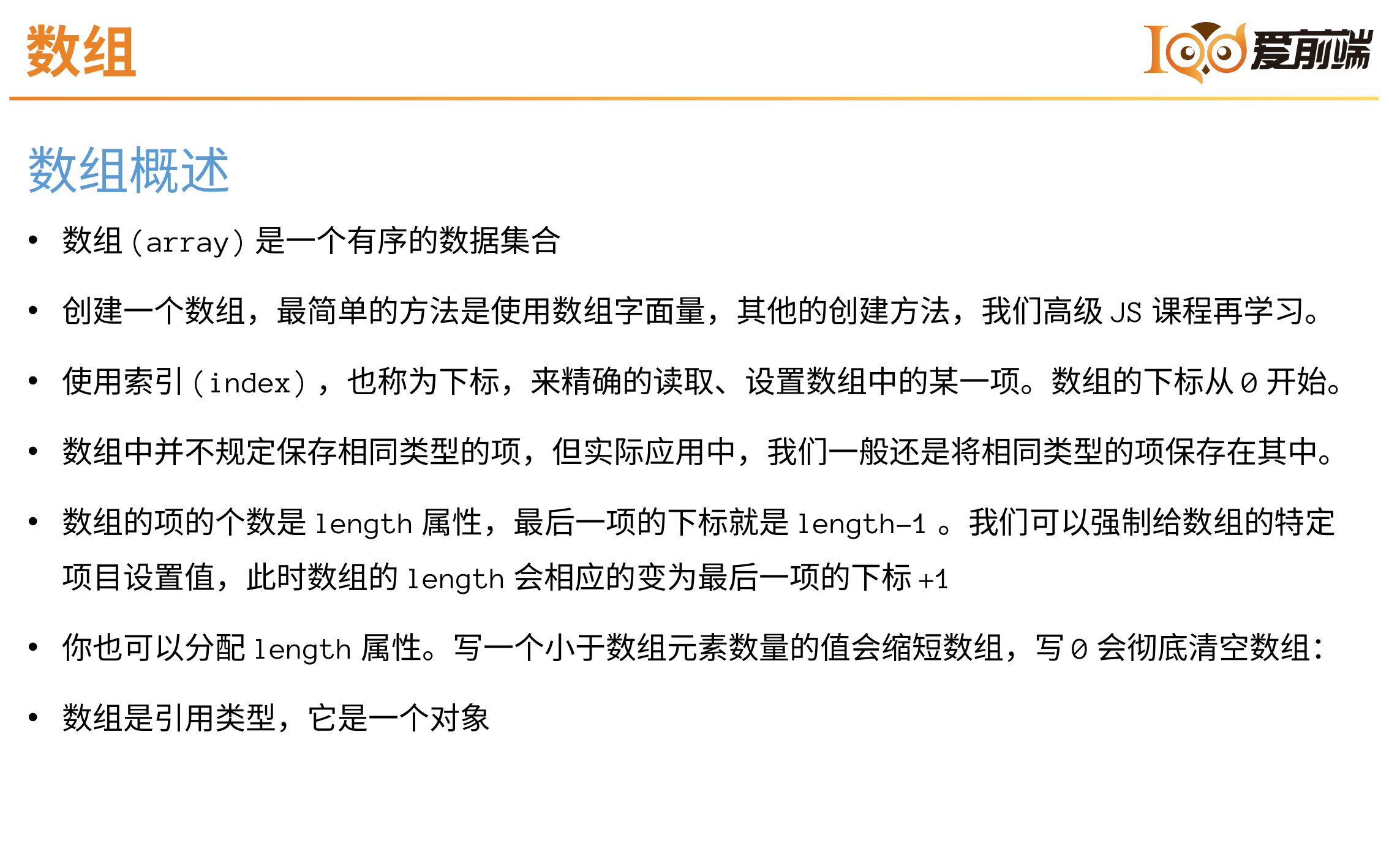

数组

数组概述
数组(array)是一个有序的数据集合
创建一个数组，最简单的方法是使用数组字面量，其他的创建方法，我们高级JS课程再学习。
使用索引(index)，也称为下标，来精确的读取、设置数组中的某一项。数组的下标从0开始。
数组中并不规定保存相同类型的项，但实际应用中，我们一般还是将相同类型的项保存在其中。
数组的项的个数是length属性，最后一项的下标就是length-1。我们可以强制给数组的特定项目设置值，此时数组的length会相应的变为最后一项的下标+1
你也可以分配length属性。写一个小于数组元素数量的值会缩短数组，写0会彻底清空数组：
数组是引用类型，它是一个对象